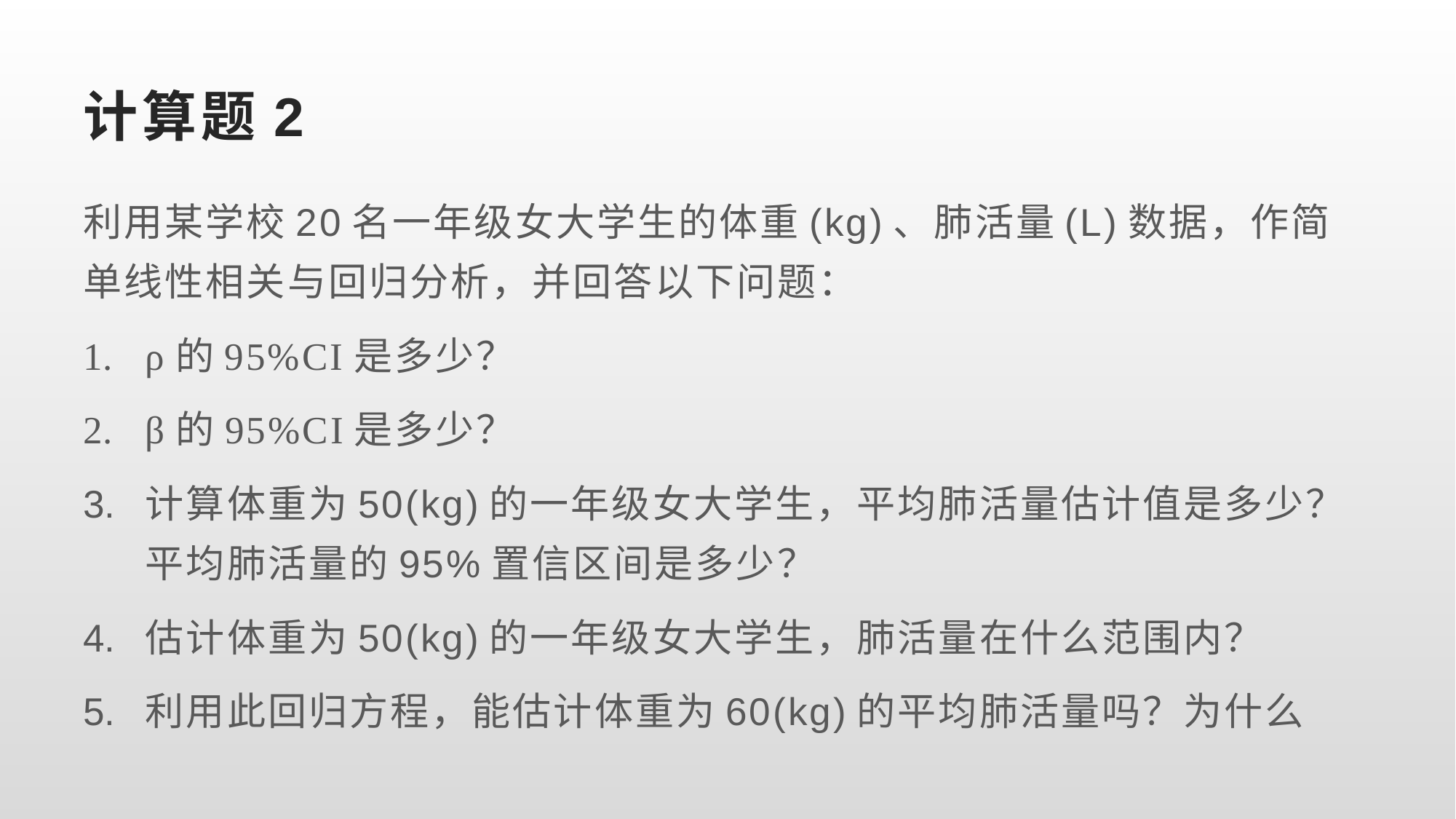

# 计算题2
利用某学校20名一年级女大学生的体重(kg)、肺活量(L)数据，作简单线性相关与回归分析，并回答以下问题：
ρ的95%CI是多少？
β的95%CI是多少？
计算体重为50(kg)的一年级女大学生，平均肺活量估计值是多少？平均肺活量的95%置信区间是多少？
估计体重为50(kg)的一年级女大学生，肺活量在什么范围内？
利用此回归方程，能估计体重为60(kg)的平均肺活量吗？为什么